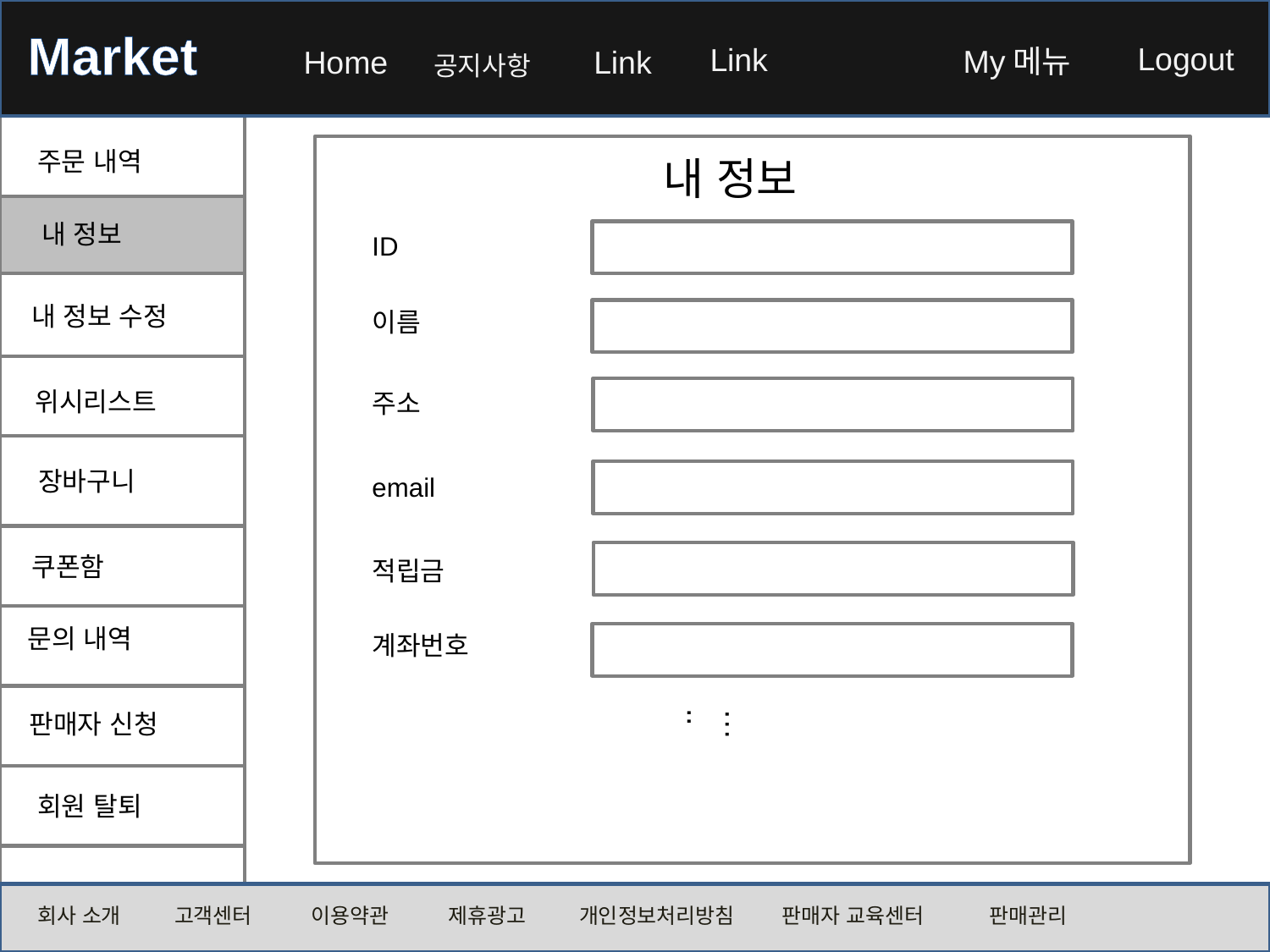

Market
Logout
Link
My메뉴
Home
Link
공지사항
내 정보 클릭 시

주문 내역
내 정보

내 정보

ID

내 정보 수정
이름

위시리스트
주소

장바구니

email

쿠폰함
적립금

문의 내역
계좌번호

…..
판매자 신청

회원 탈퇴

회사 소개         고객센터          이용약관          제휴광고         개인정보처리방침        판매자 교육센터           판매관리